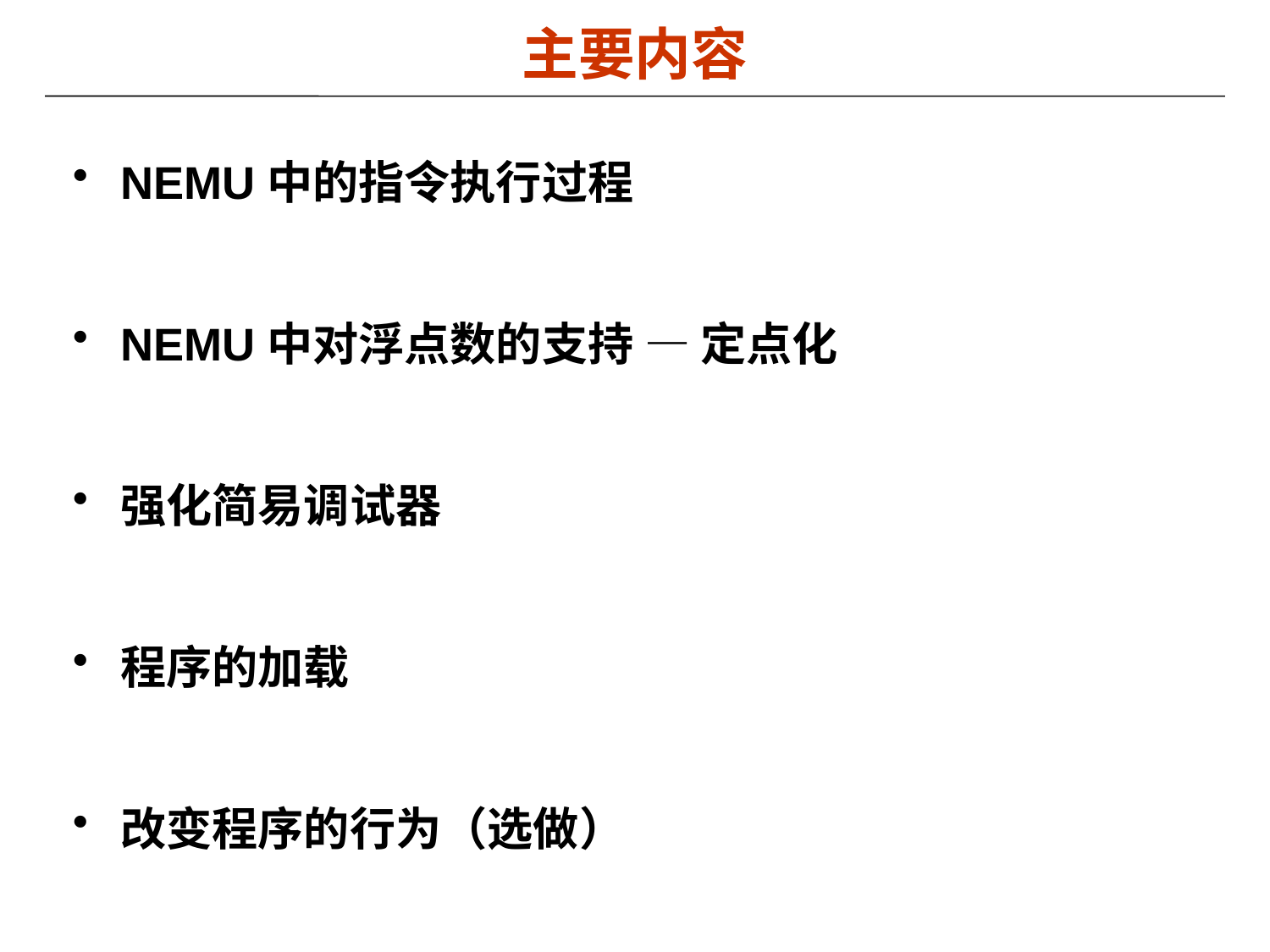

主要内容
NEMU中的指令执行过程

NEMU中对浮点数的支持 — 定点化

强化简易调试器

程序的加载

改变程序的行为（选做）